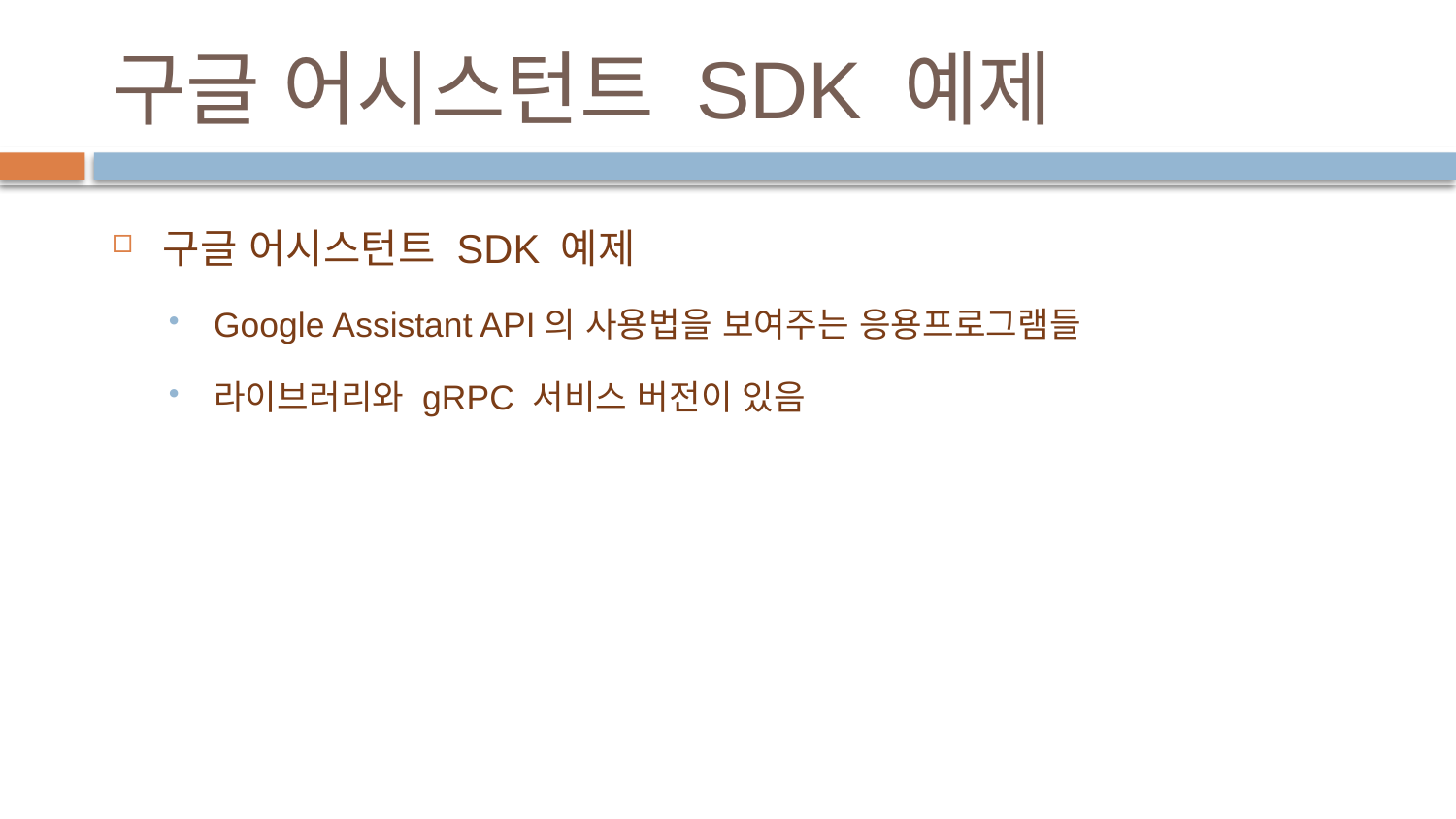

# 구글 어시스턴트 SDK 예제
구글 어시스턴트 SDK 예제
Google Assistant API의 사용법을 보여주는 응용프로그램들
라이브러리와 gRPC 서비스 버전이 있음